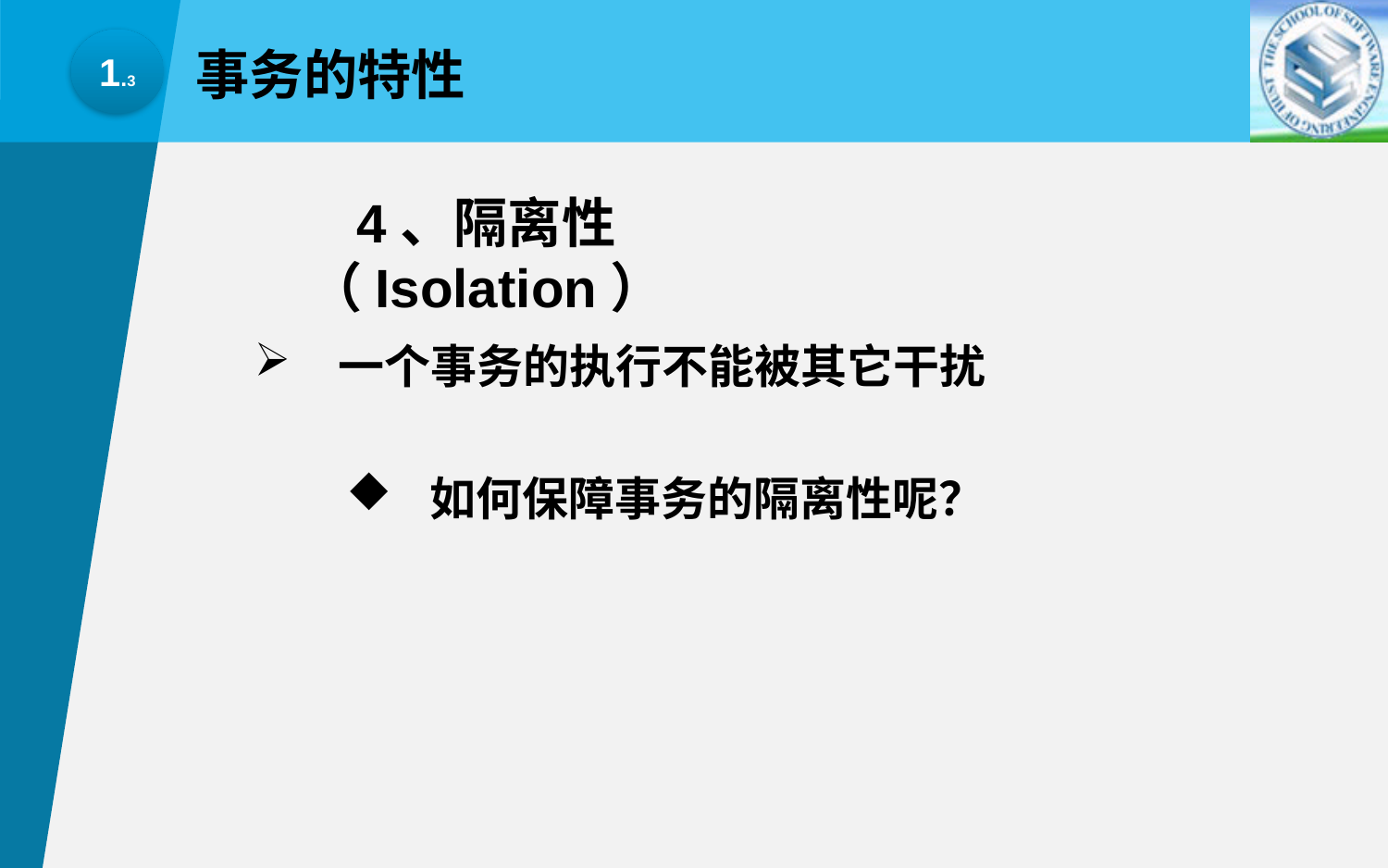

1.3
事务的特性
4、隔离性（Isolation）
  一个事务的执行不能被其它干扰
  如何保障事务的隔离性呢？